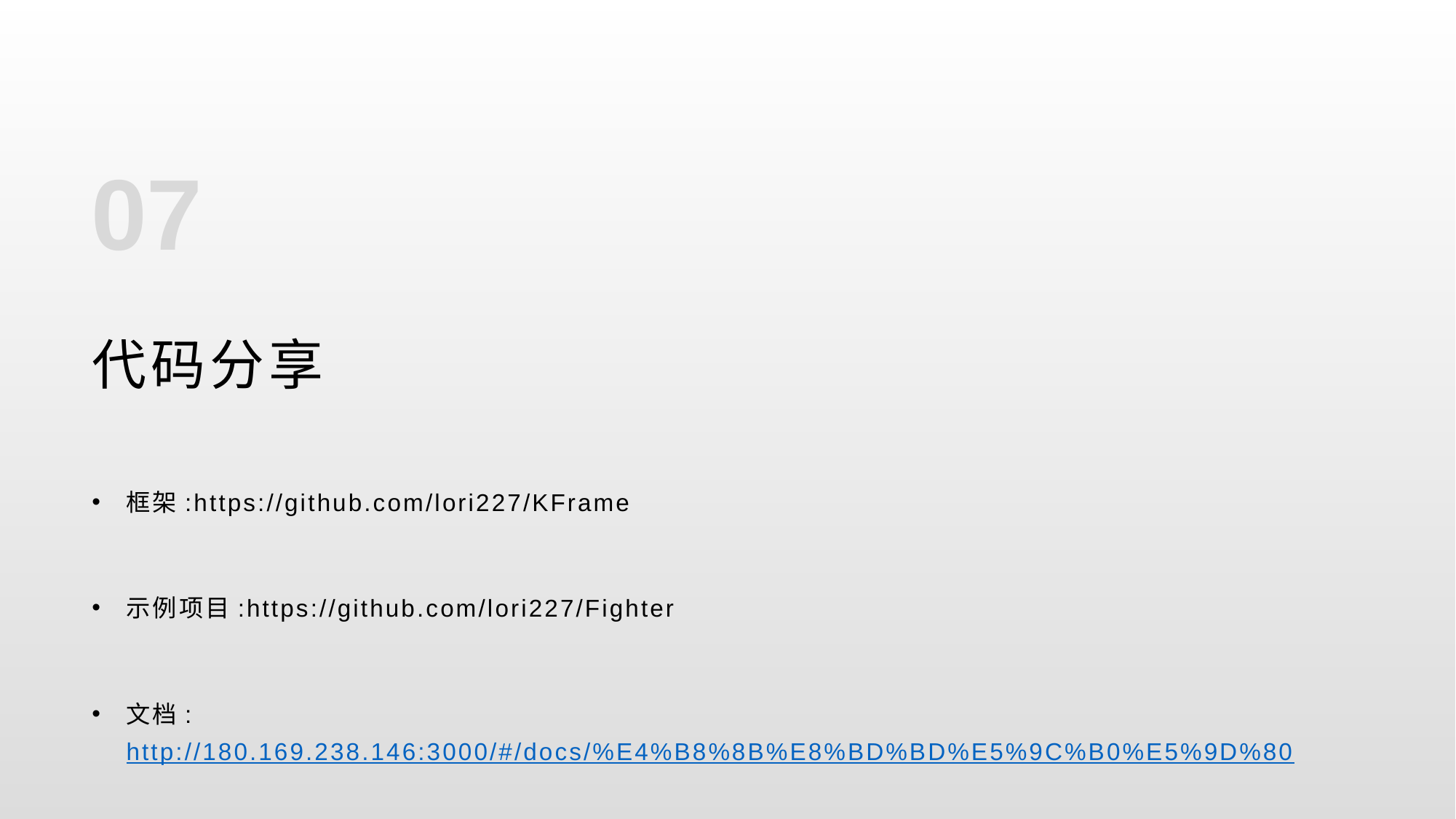

07
# 代码分享

框架:https://github.com/lori227/KFrame

示例项目:https://github.com/lori227/Fighter

文档: http://180.169.238.146:3000/#/docs/%E4%B8%8B%E8%BD%BD%E5%9C%B0%E5%9D%80